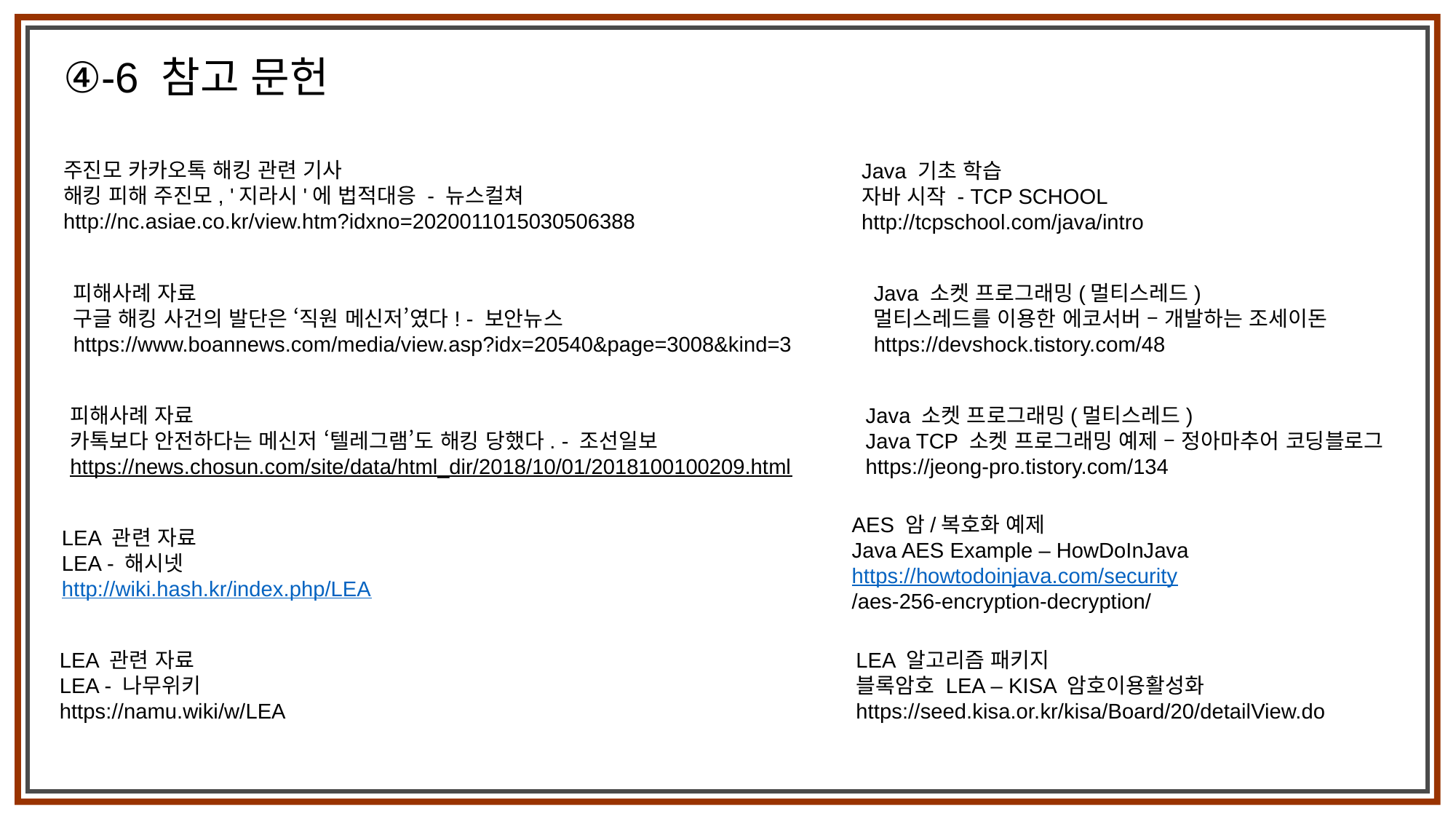

④-6 참고 문헌
주진모 카카오톡 해킹 관련 기사
해킹 피해 주진모, '지라시'에 법적대응 - 뉴스컬쳐
http://nc.asiae.co.kr/view.htm?idxno=2020011015030506388
Java 기초 학습
자바 시작 - TCP SCHOOL
http://tcpschool.com/java/intro
피해사례 자료
구글 해킹 사건의 발단은 ‘직원 메신저’였다! - 보안뉴스
https://www.boannews.com/media/view.asp?idx=20540&page=3008&kind=3
Java 소켓 프로그래밍(멀티스레드)
멀티스레드를 이용한 에코서버 – 개발하는 조세이돈
https://devshock.tistory.com/48
피해사례 자료
카톡보다 안전하다는 메신저 ‘텔레그램’도 해킹 당했다. - 조선일보
https://news.chosun.com/site/data/html_dir/2018/10/01/2018100100209.html
Java 소켓 프로그래밍(멀티스레드)
Java TCP 소켓 프로그래밍 예제 – 정아마추어 코딩블로그
https://jeong-pro.tistory.com/134
AES 암/복호화 예제
Java AES Example – HowDoInJava
https://howtodoinjava.com/security
/aes-256-encryption-decryption/
LEA 관련 자료
LEA - 해시넷
http://wiki.hash.kr/index.php/LEA
LEA 관련 자료
LEA - 나무위키
https://namu.wiki/w/LEA
LEA 알고리즘 패키지
블록암호 LEA – KISA 암호이용활성화
https://seed.kisa.or.kr/kisa/Board/20/detailView.do